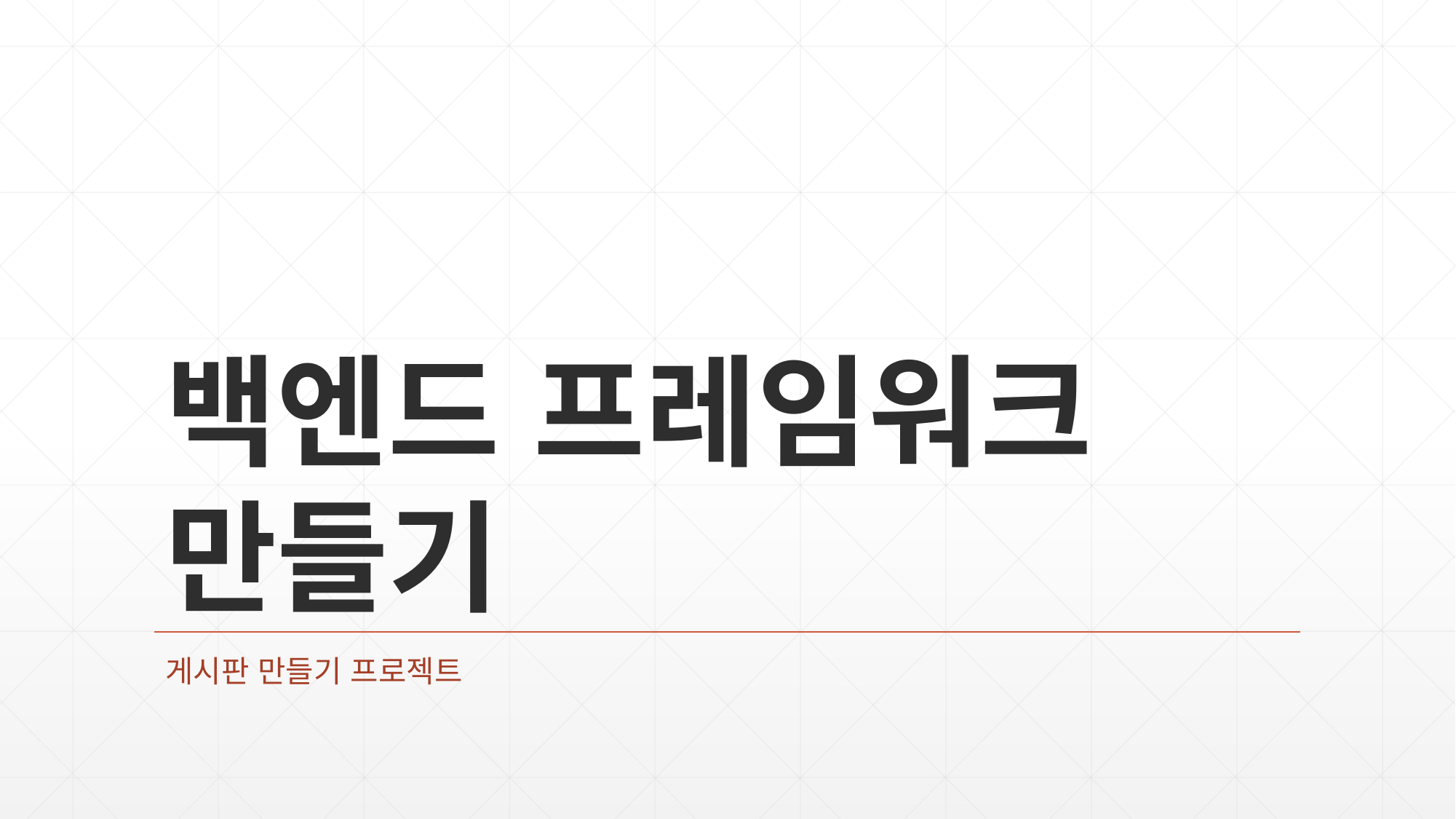

# 백엔드 프레임워크 만들기
게시판 만들기 프로젝트